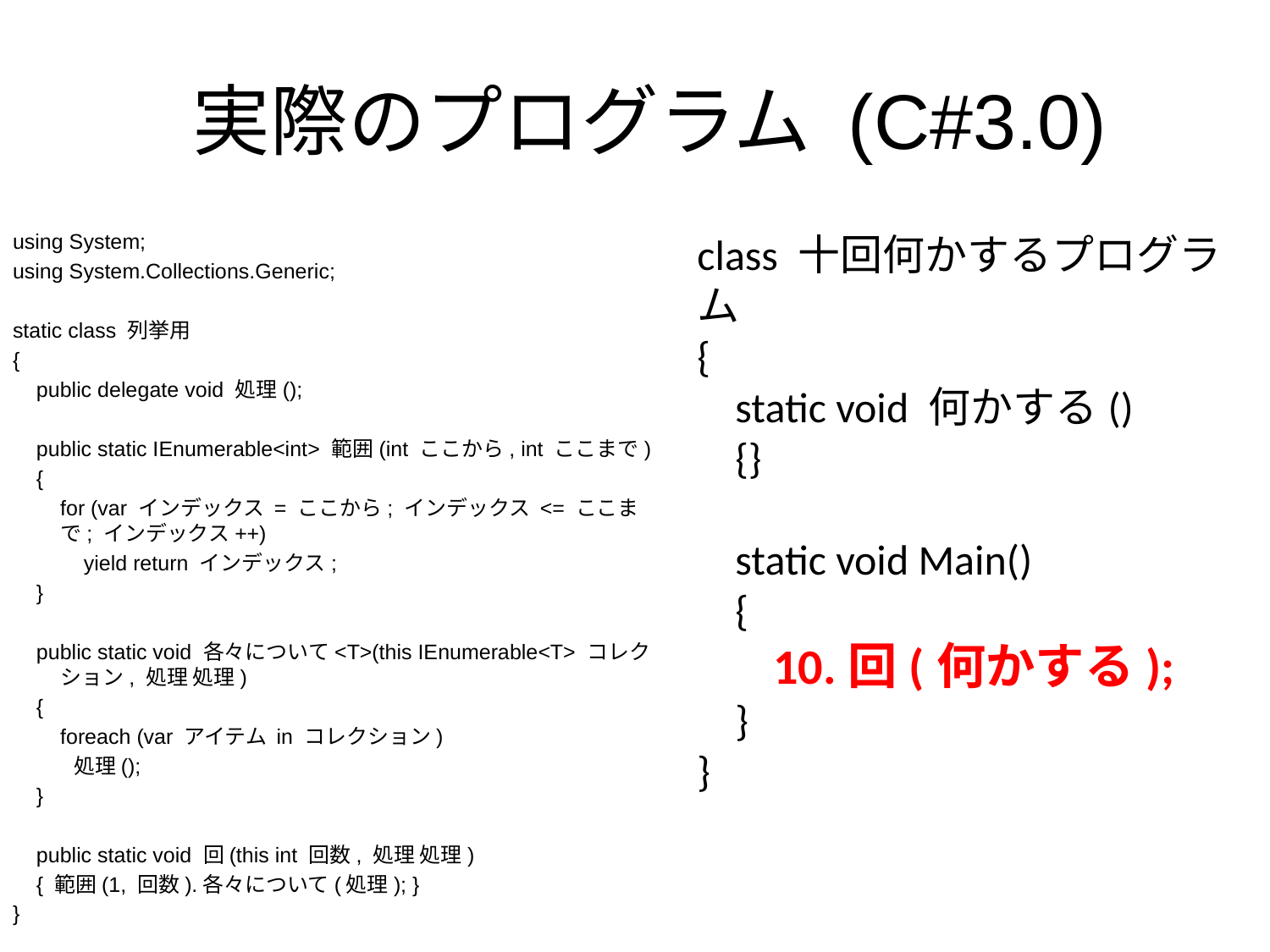

# 実際のプログラム (C#3.0)
using System;
using System.Collections.Generic;

static class 列挙用
{
    public delegate void 処理();

    public static IEnumerable<int> 範囲(int ここから, int ここまで)
    {
        for (var インデックス = ここから; インデックス <= ここまで; インデックス++)
            yield return インデックス;
    }

    public static void 各々について<T>(this IEnumerable<T> コレクション, 処理 処理)
    {
        foreach (var アイテム in コレクション)
            処理();
    }

    public static void 回(this int 回数, 処理 処理)
    { 範囲(1, 回数).各々について(処理); }
}

class 十回何かするプログラム
{
    static void 何かする()
    {}

    static void Main()
    {
        10.回(何かする);
    }
}